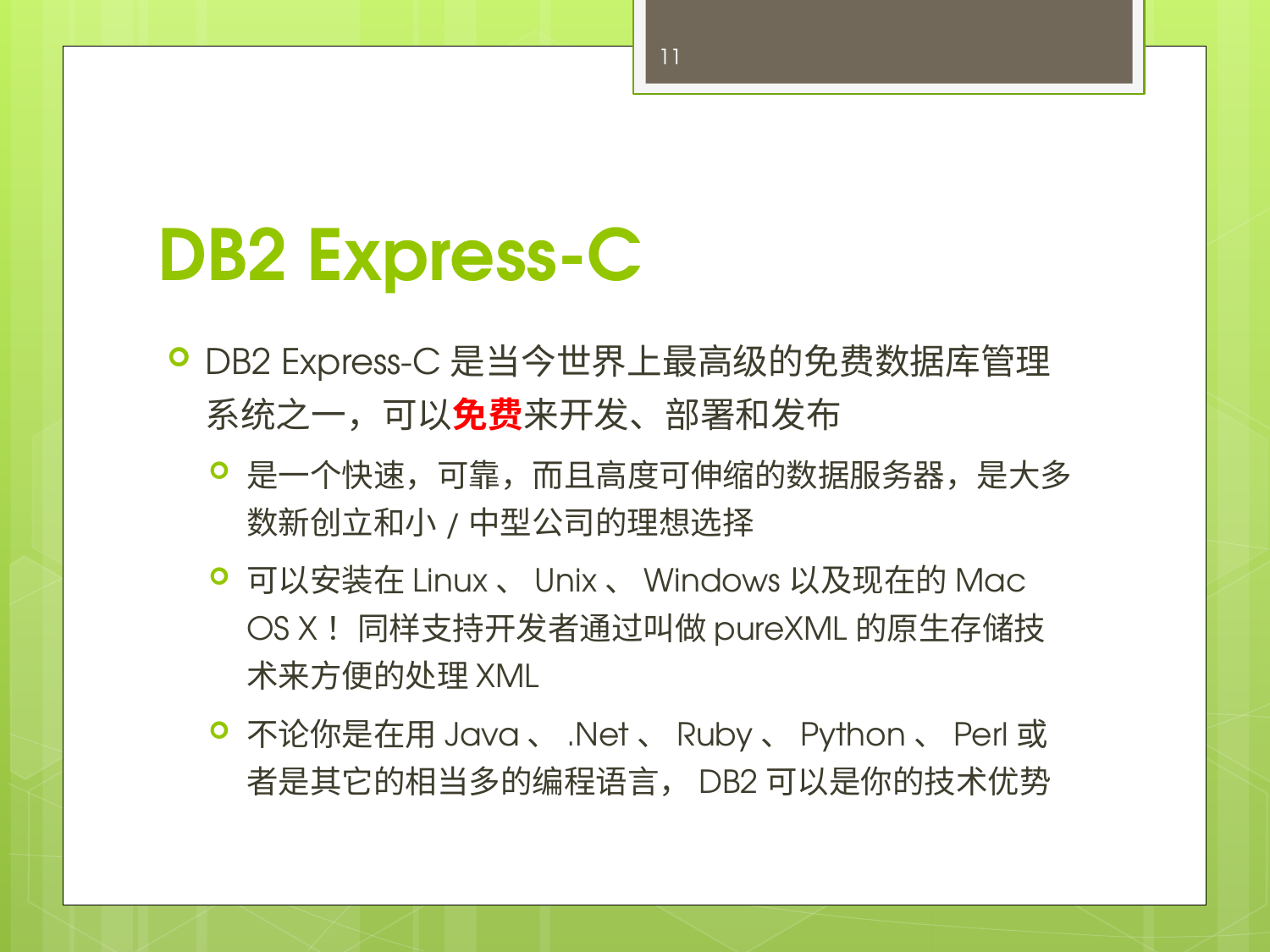

11
# DB2 Express-C
DB2 Express-C是当今世界上最高级的免费数据库管理系统之一，可以免费来开发、部署和发布
是一个快速，可靠，而且高度可伸缩的数据服务器，是大多数新创立和小/中型公司的理想选择
可以安装在Linux、Unix、Windows以及现在的Mac OS X！同样支持开发者通过叫做pureXML的原生存储技术来方便的处理XML
不论你是在用Java、.Net、Ruby、Python、Perl或者是其它的相当多的编程语言，DB2可以是你的技术优势